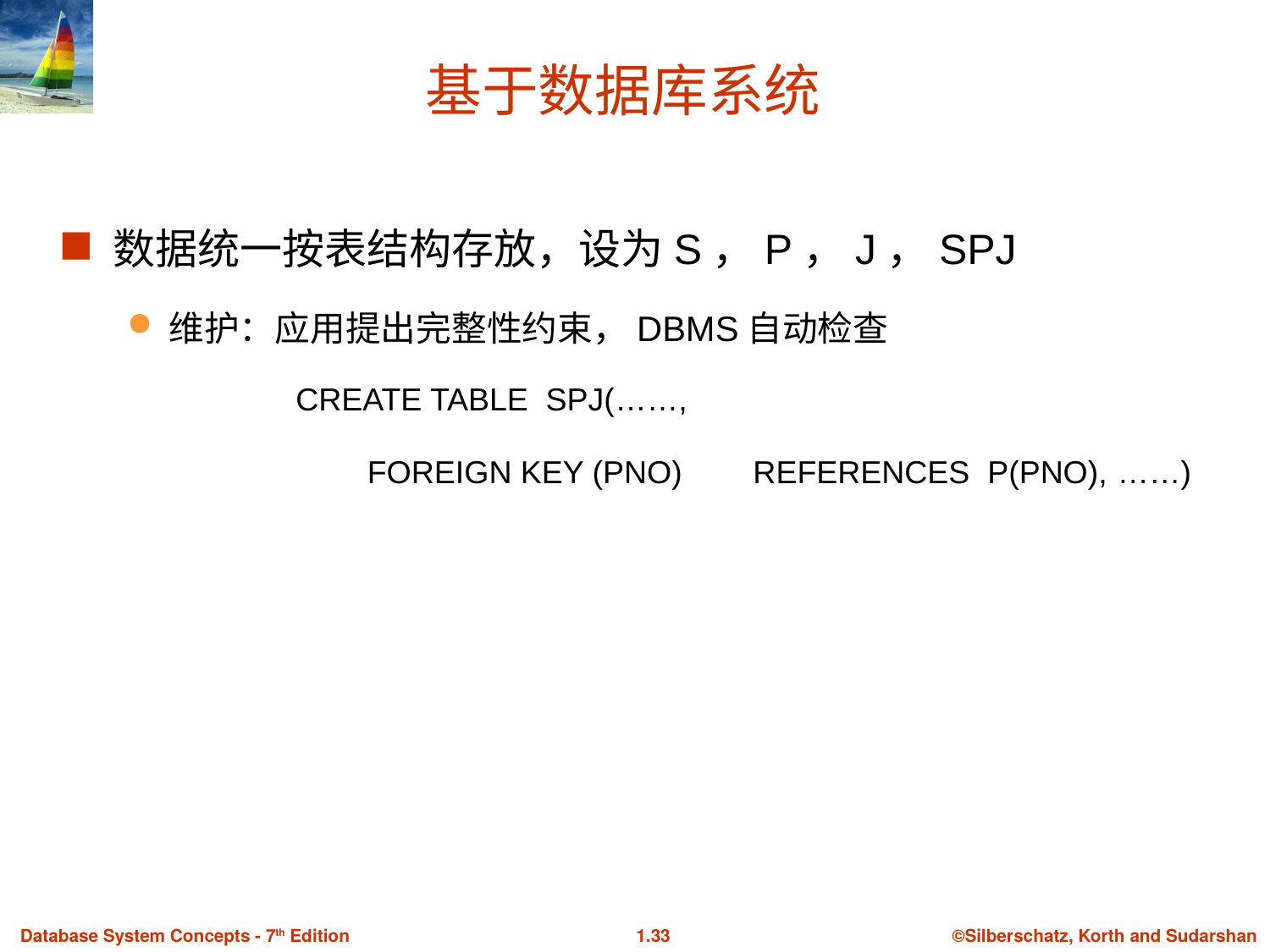

# 基于数据库系统
数据统一按表结构存放，设为S，P，J，SPJ
维护：应用提出完整性约束，DBMS自动检查
		CREATE TABLE  SPJ(……,
   			FOREIGN KEY (PNO)        REFERENCES  P(PNO), ……)